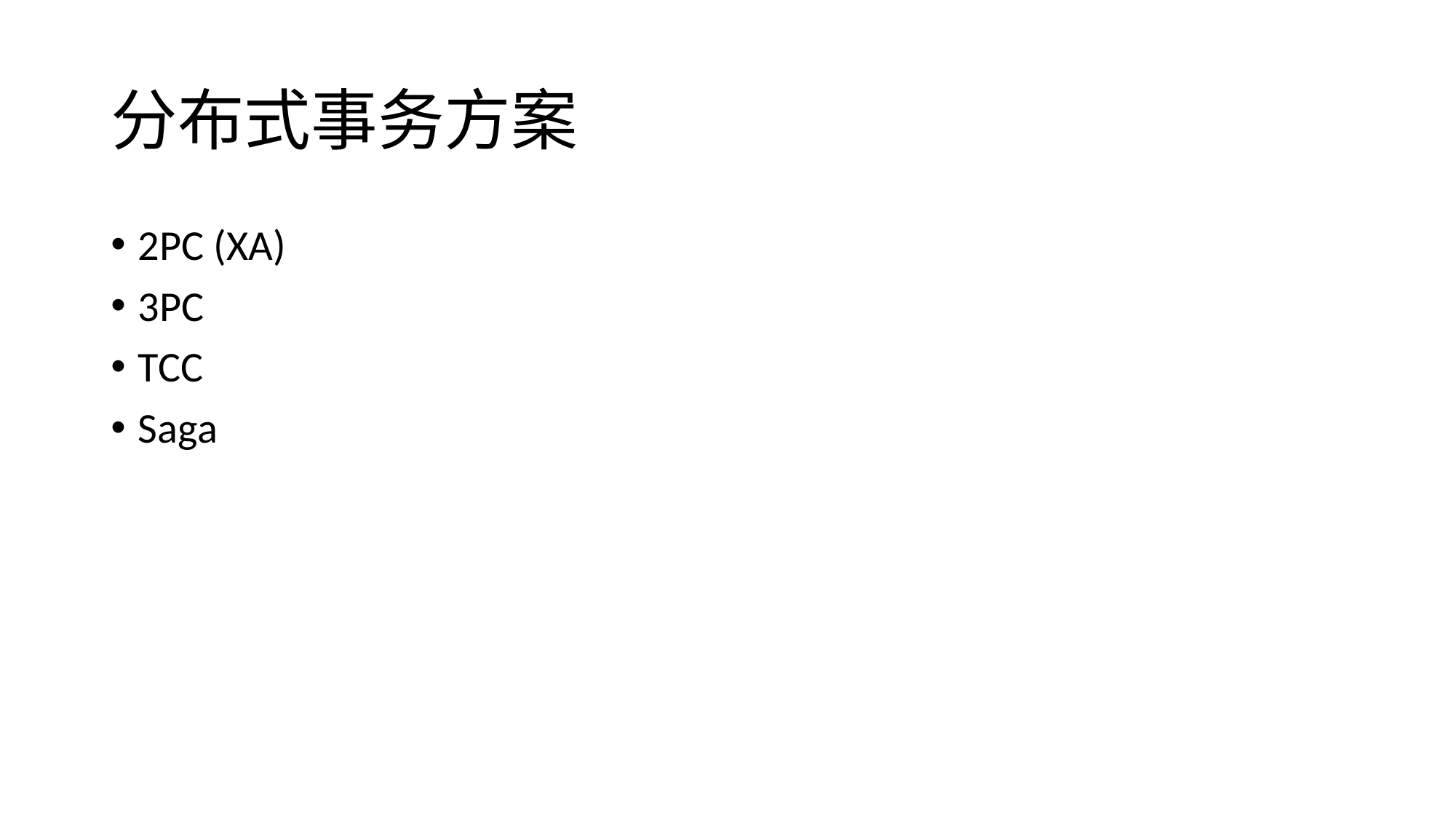

# 分布式事务方案
2PC (XA)
3PC
TCC
Saga